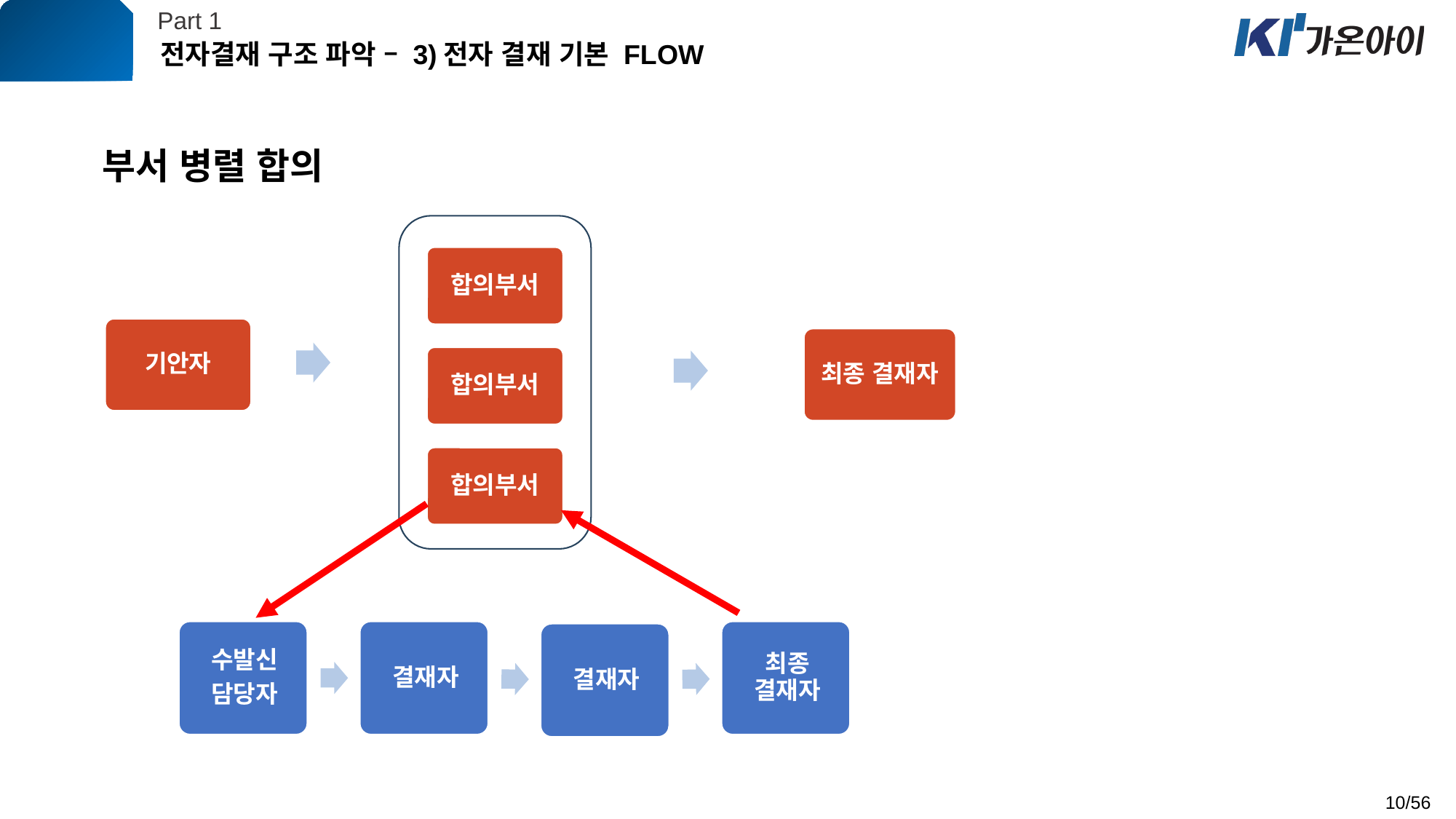

Part 1
전자결재 구조 파악 – 3)전자 결재 기본 FLOW
부서 병렬 합의

합의부서

합의부서

합의부서

기안자

최종 결재자

수발신
담당자

결재자

결재자

최종 결재자
10/56